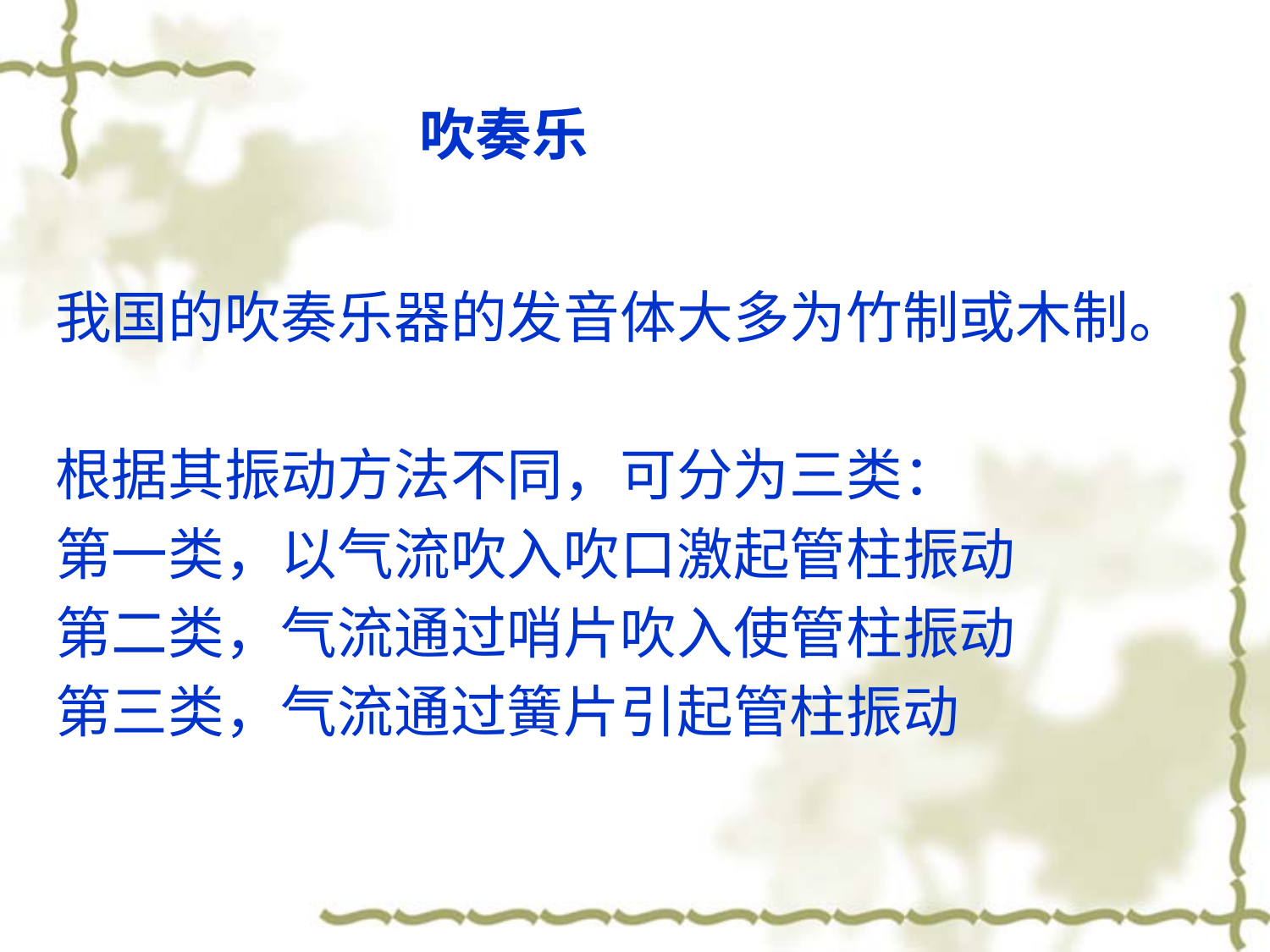

吹奏乐
我国的吹奏乐器的发音体大多为竹制或木制。

根据其振动方法不同，可分为三类：
第一类，以气流吹入吹口激起管柱振动
第二类，气流通过哨片吹入使管柱振动
第三类，气流通过簧片引起管柱振动